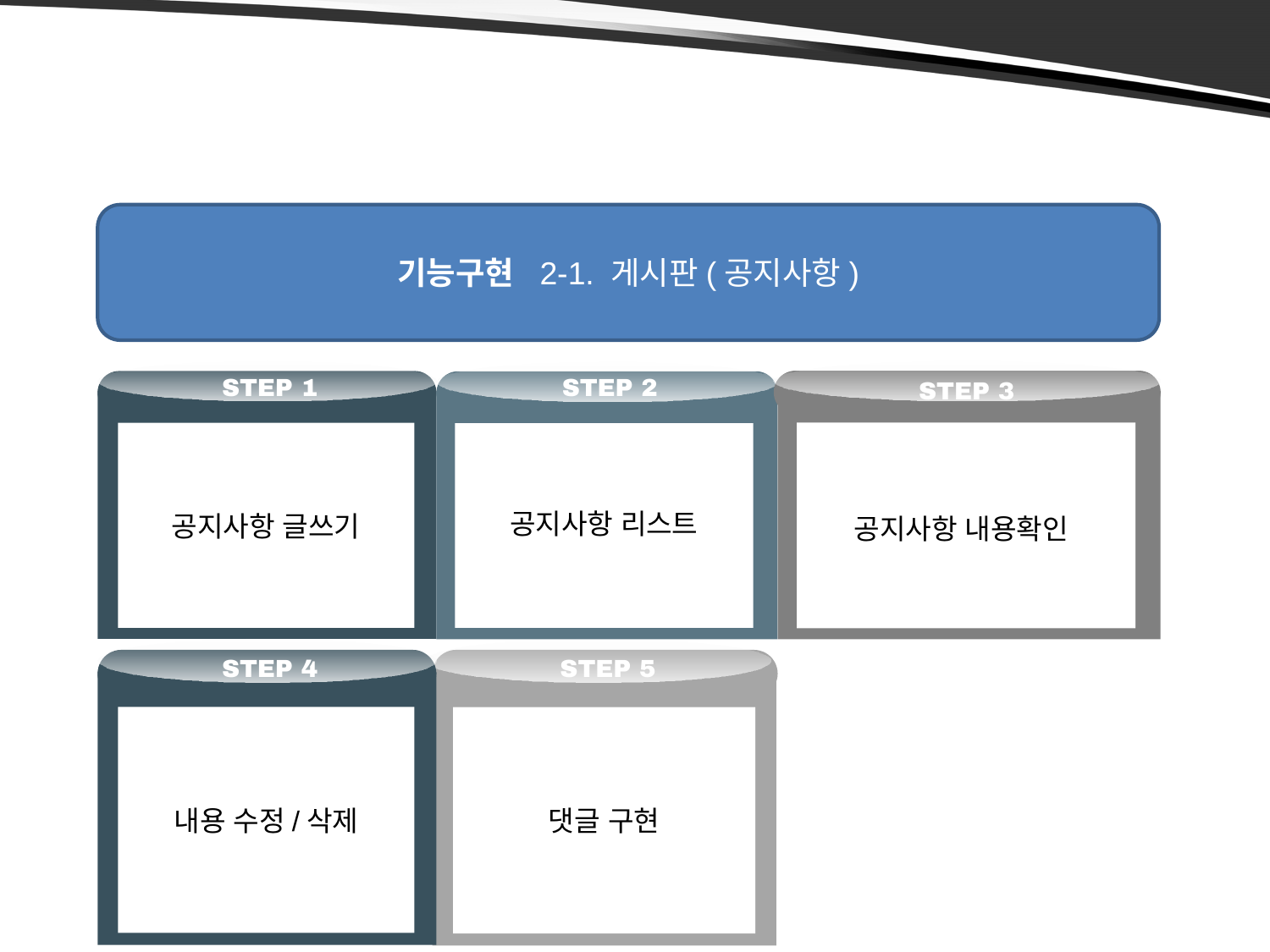

기능구현  2-1. 게시판(공지사항)

STEP 3

공지사항 내용확인

STEP 1

공지사항 글쓰기

STEP 2

공지사항 리스트
1

STEP 4

내용 수정/삭제

STEP 5

댓글 구현